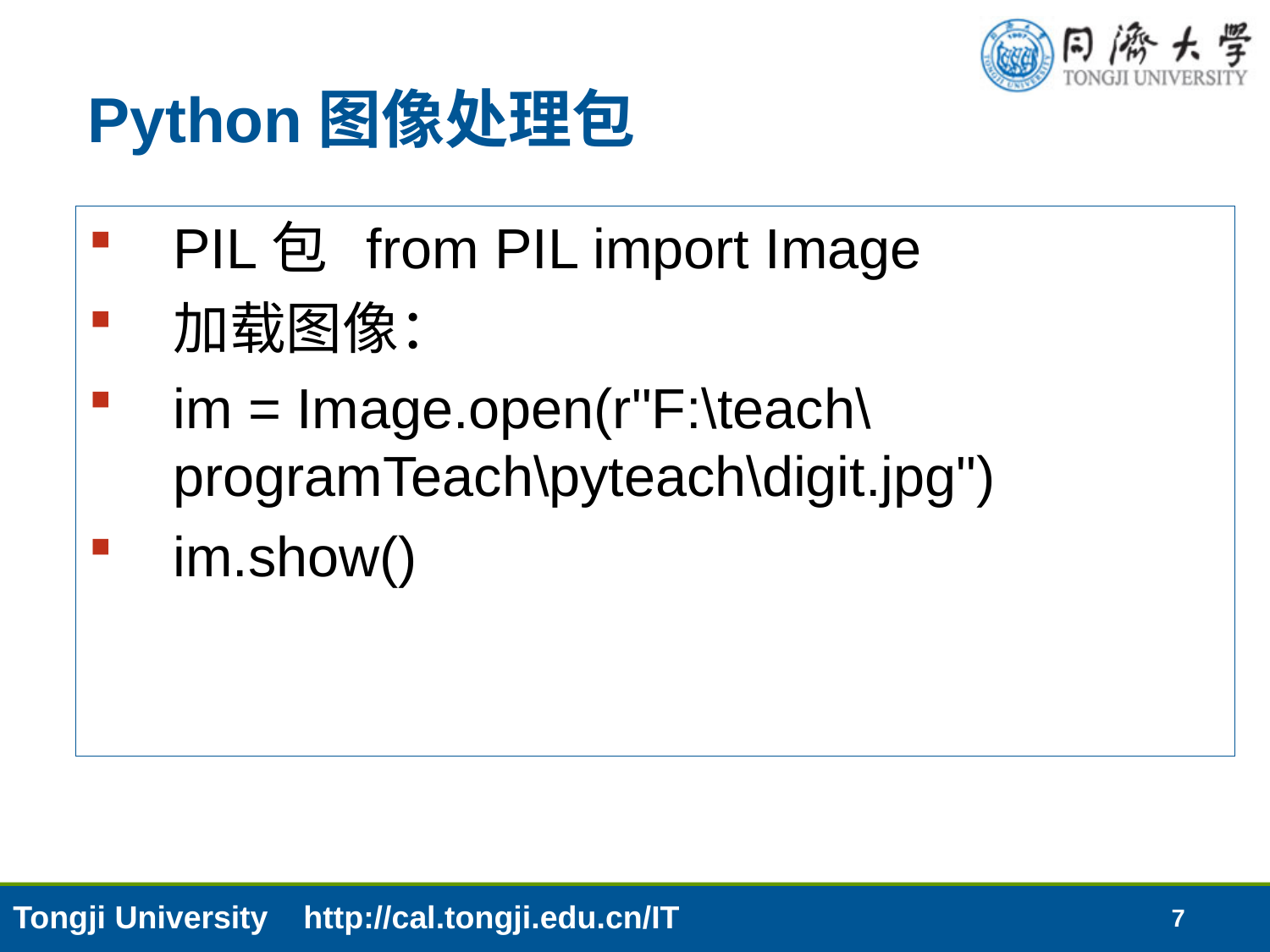

# Python图像处理包
PIL包  from PIL import Image
加载图像：
im = Image.open(r"F:\teach\programTeach\pyteach\digit.jpg")
im.show()